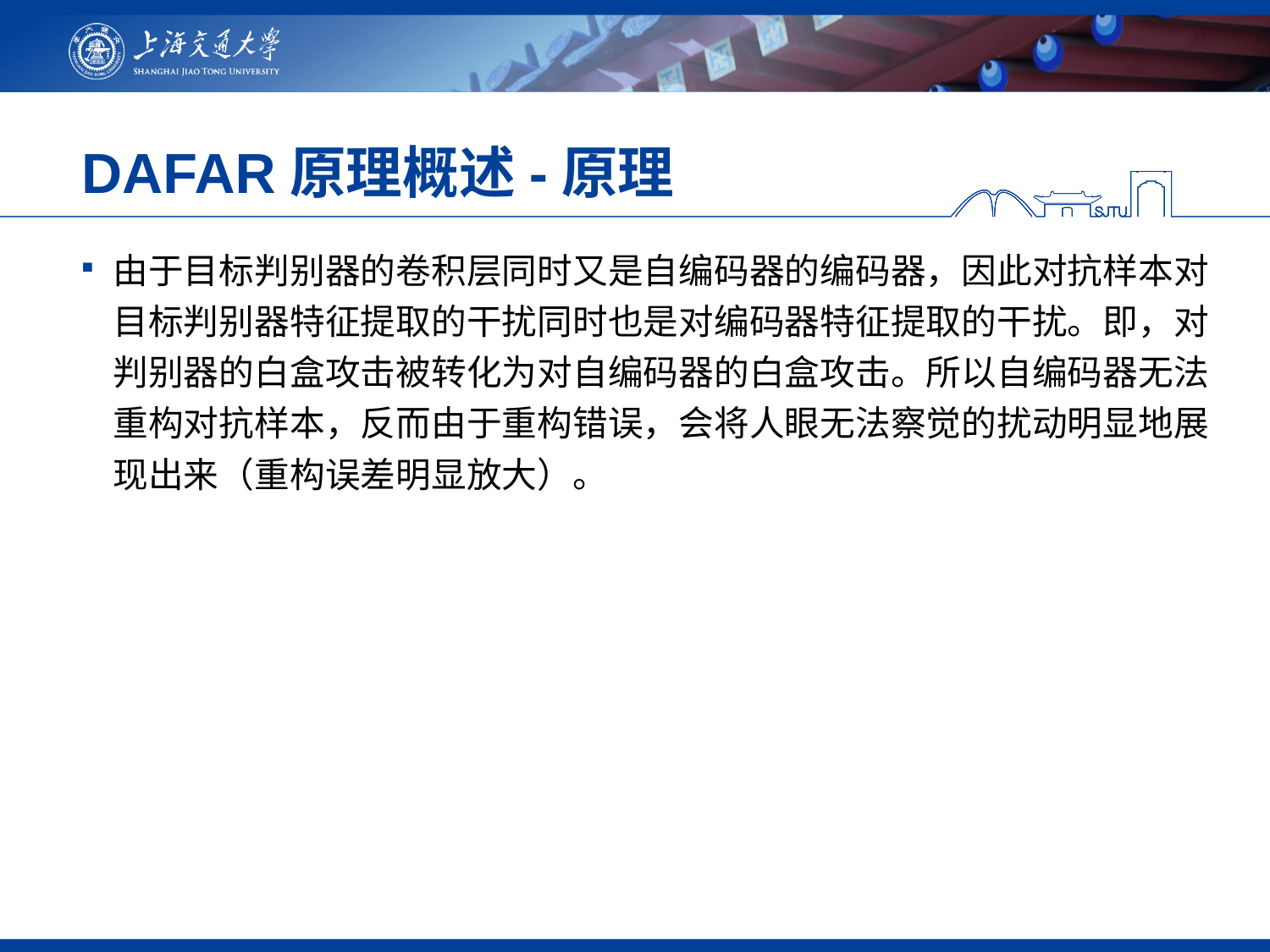

# DAFAR原理概述-原理
由于目标判别器的卷积层同时又是自编码器的编码器，因此对抗样本对目标判别器特征提取的干扰同时也是对编码器特征提取的干扰。即，对判别器的白盒攻击被转化为对自编码器的白盒攻击。所以自编码器无法重构对抗样本，反而由于重构错误，会将人眼无法察觉的扰动明显地展现出来（重构误差明显放大）。